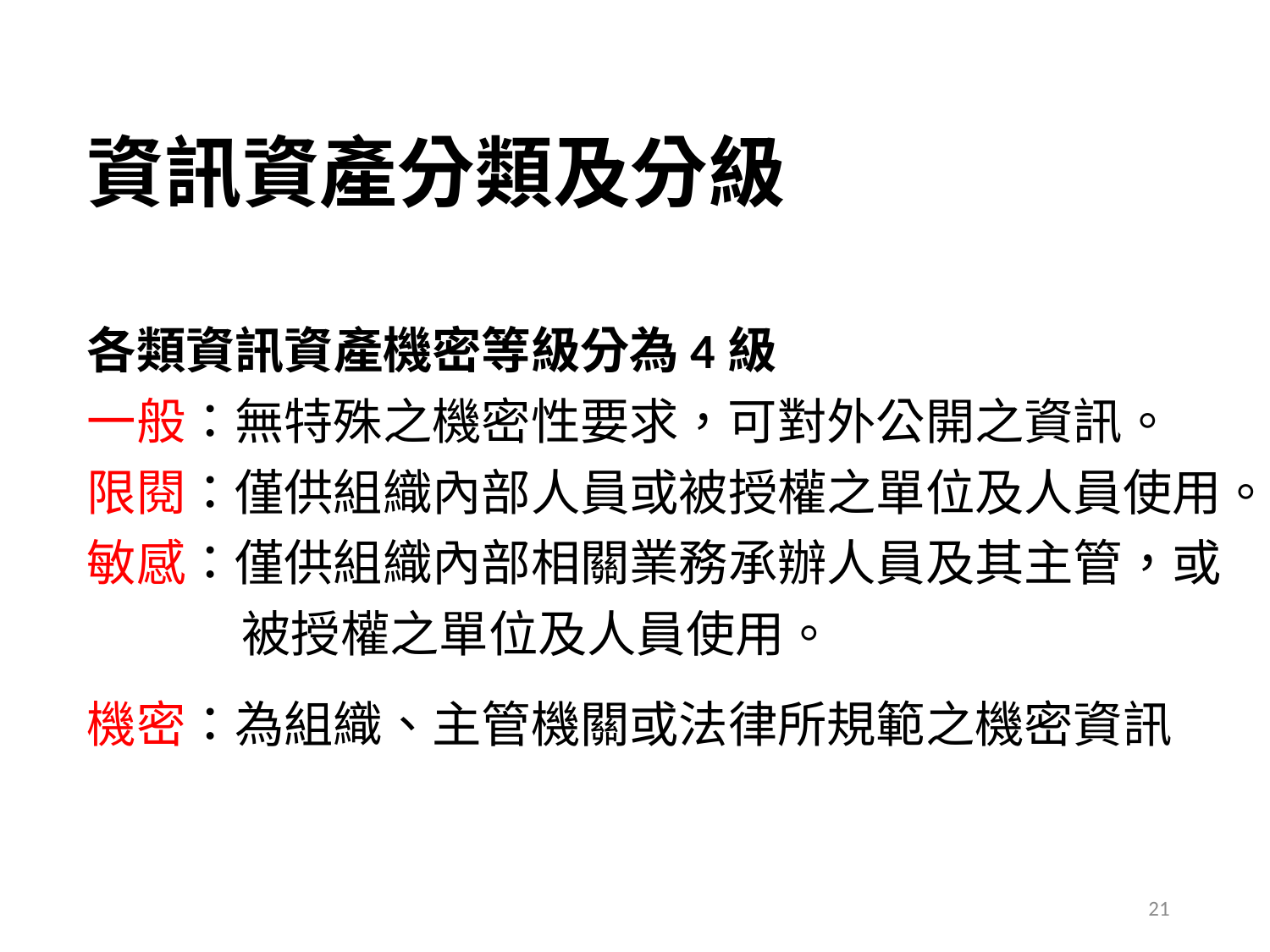

# 資訊資產分類及分級
各類資訊資產機密等級分為4級
一般：無特殊之機密性要求，可對外公開之資訊。
限閱：僅供組織內部人員或被授權之單位及人員使用。
敏感：僅供組織內部相關業務承辦人員及其主管，或
             被授權之單位及人員使用。

機密：為組織、主管機關或法律所規範之機密資訊
21